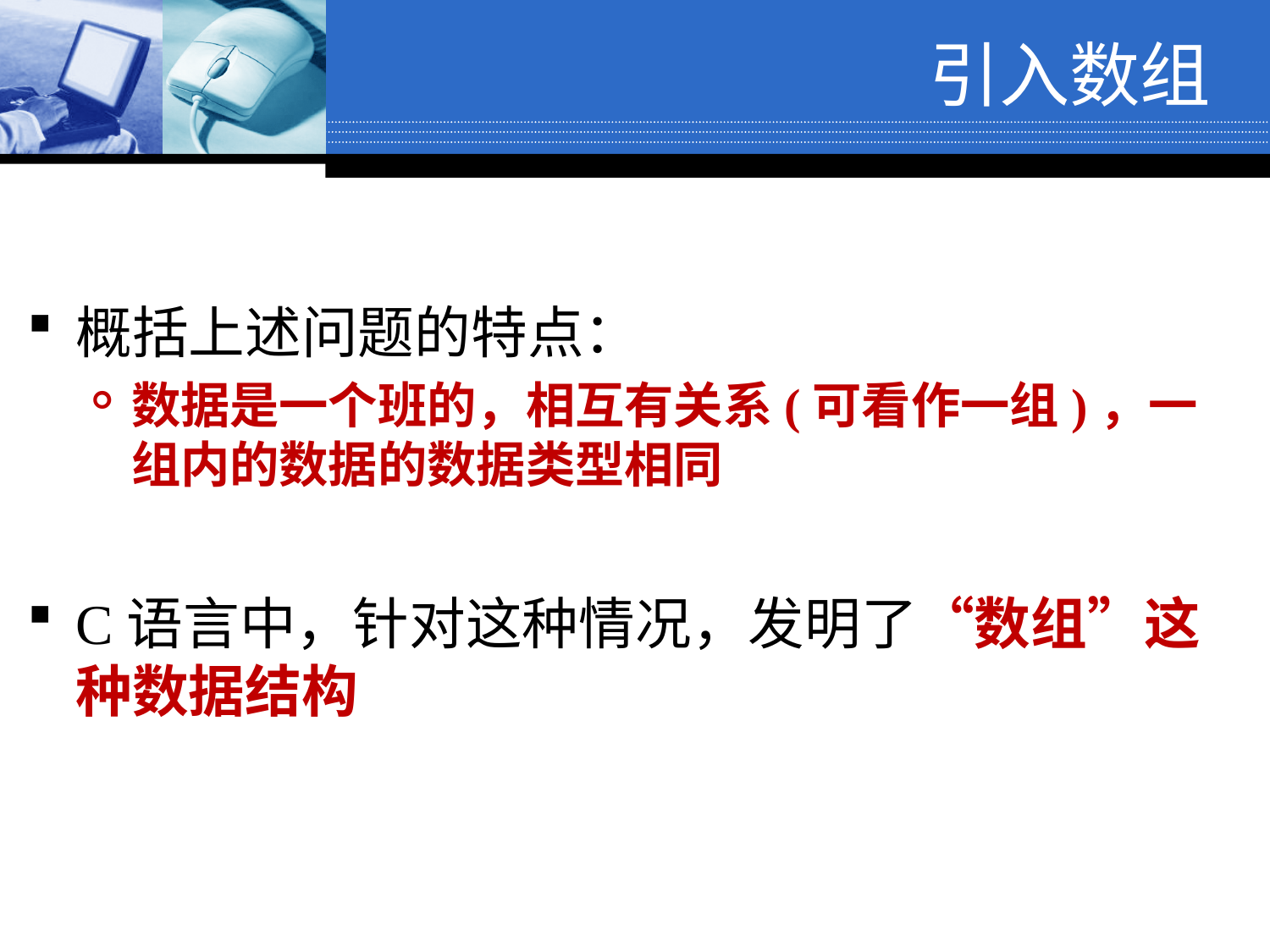

# 引入数组
概括上述问题的特点：
数据是一个班的，相互有关系(可看作一组)，一组内的数据的数据类型相同

C语言中，针对这种情况，发明了“数组”这种数据结构